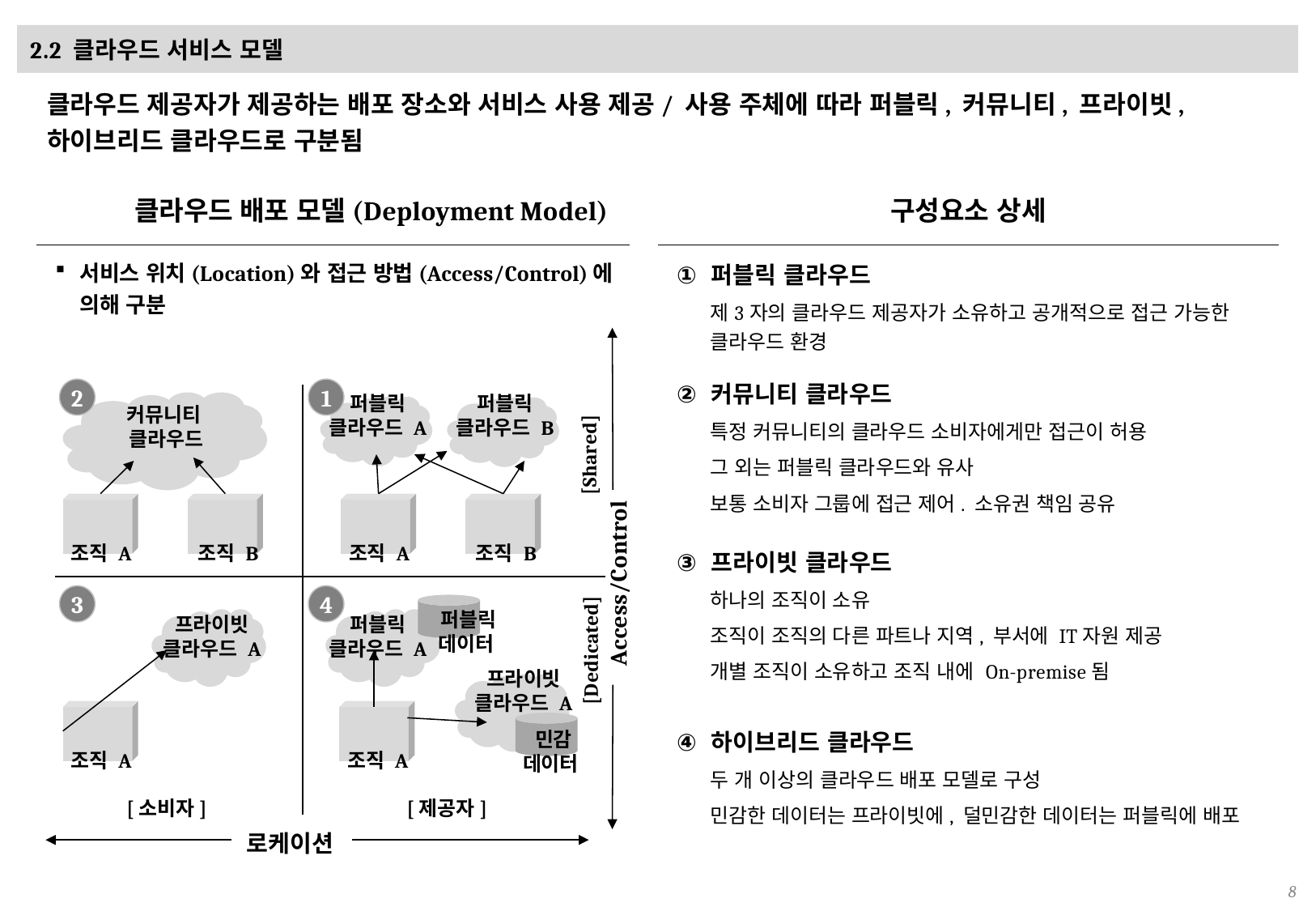

# 2.2 클라우드 서비스 모델
클라우드 제공자가 제공하는 배포 장소와 서비스 사용 제공/ 사용 주체에 따라 퍼블릭, 커뮤니티, 프라이빗, 하이브리드 클라우드로 구분됨
클라우드 배포 모델(Deployment Model)
구성요소 상세
서비스 위치(Location)와 접근 방법(Access/Control)에 의해 구분
퍼블릭 클라우드
제3자의 클라우드 제공자가 소유하고 공개적으로 접근 가능한 클라우드 환경
2
1
퍼블릭
클라우드 A
퍼블릭
클라우드 B

커뮤니티
클라우드

[Shared]

조직 A
조직 B
조직 A
조직 B
Access/Control
3
4

퍼블릭
데이터
프라이빗
클라우드 A
퍼블릭
클라우드 A

[Dedicated]
프라이빗
클라우드 A

민감
데이터
조직 A
조직 A
[소비자]
[제공자]
커뮤니티 클라우드
특정 커뮤니티의 클라우드 소비자에게만 접근이 허용
그 외는 퍼블릭 클라우드와 유사
보통 소비자 그룹에 접근 제어. 소유권 책임 공유
프라이빗 클라우드
하나의 조직이 소유
조직이 조직의 다른 파트나 지역, 부서에 IT자원 제공
개별 조직이 소유하고 조직 내에 On-premise됨
하이브리드 클라우드
두 개 이상의 클라우드 배포 모델로 구성
민감한 데이터는 프라이빗에, 덜민감한 데이터는 퍼블릭에 배포
로케이션